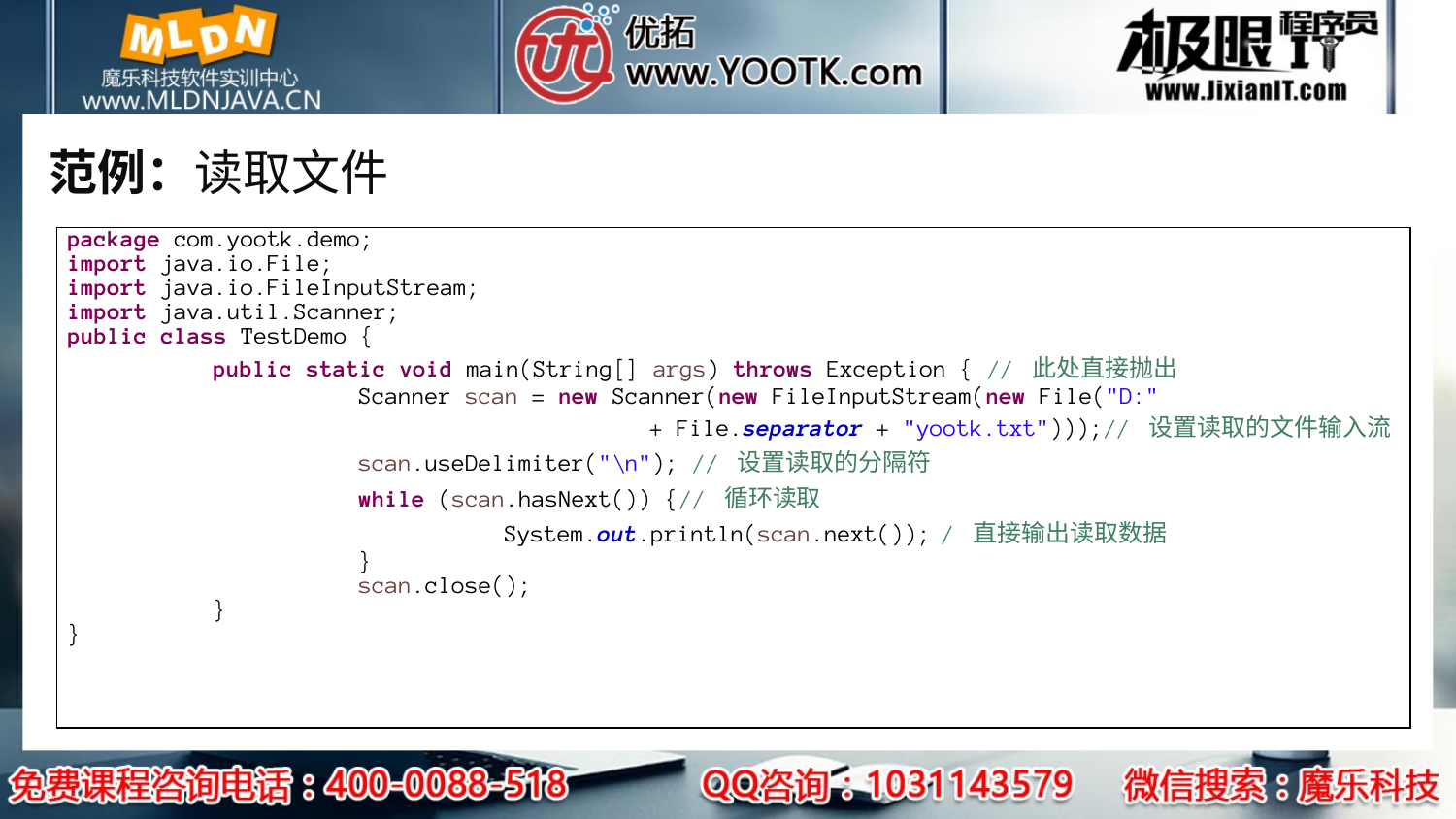

# 范例：读取文件
| package com.yootk.demo; import java.io.File; import java.io.FileInputStream; import java.util.Scanner; public class TestDemo { public static void main(String[] args) throws Exception { // 此处直接抛出 Scanner scan = new Scanner(new FileInputStream(new File("D:" + File.separator + "yootk.txt")));// 设置读取的文件输入流 scan.useDelimiter("\n"); // 设置读取的分隔符 while (scan.hasNext()) {// 循环读取 System.out.println(scan.next()); / 直接输出读取数据 } scan.close(); } } |
| --- |